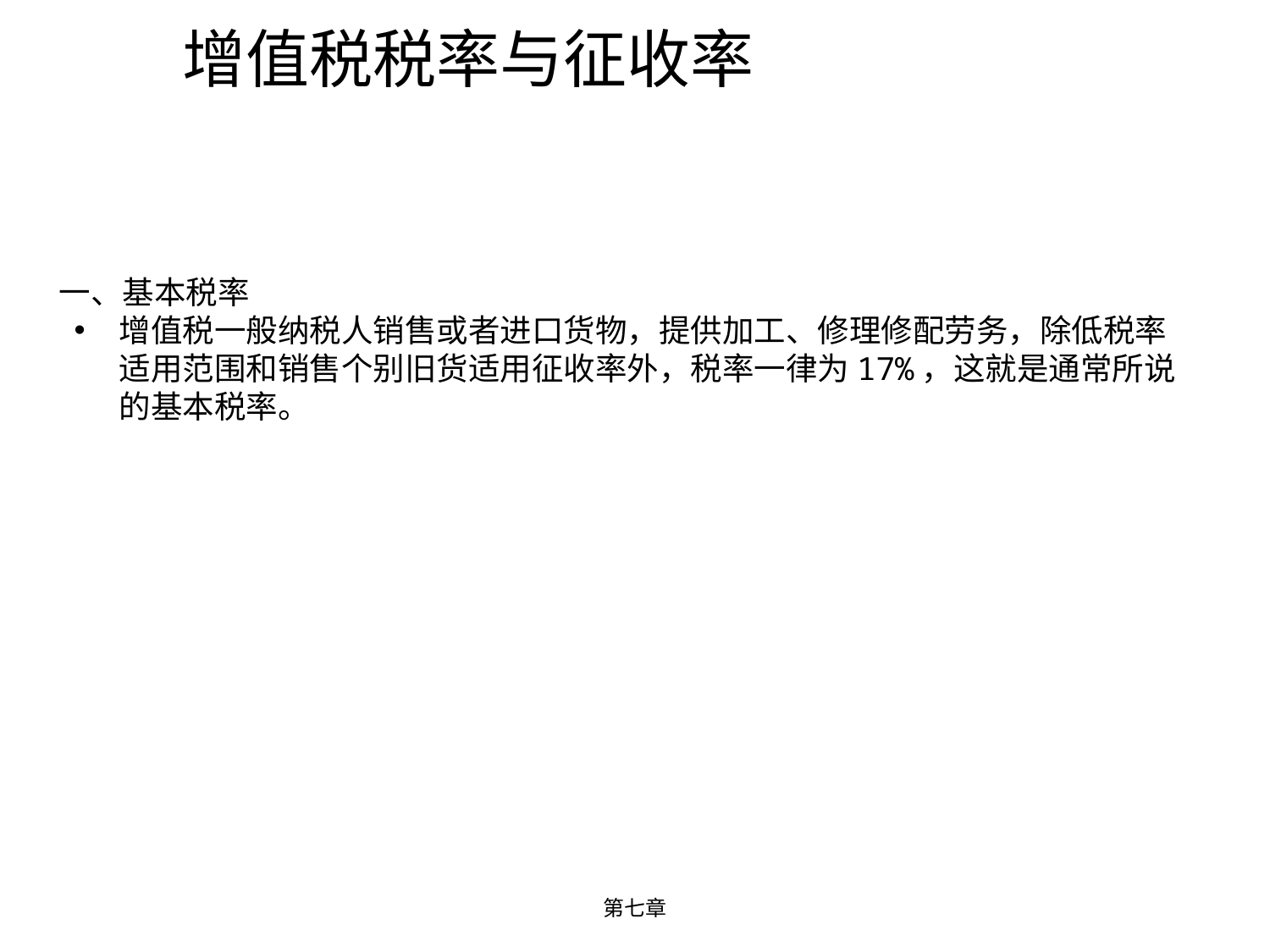

增值税税率与征收率
一、基本税率
增值税一般纳税人销售或者进口货物，提供加工、修理修配劳务，除低税率适用范围和销售个别旧货适用征收率外，税率一律为17%，这就是通常所说的基本税率。

第七章
30